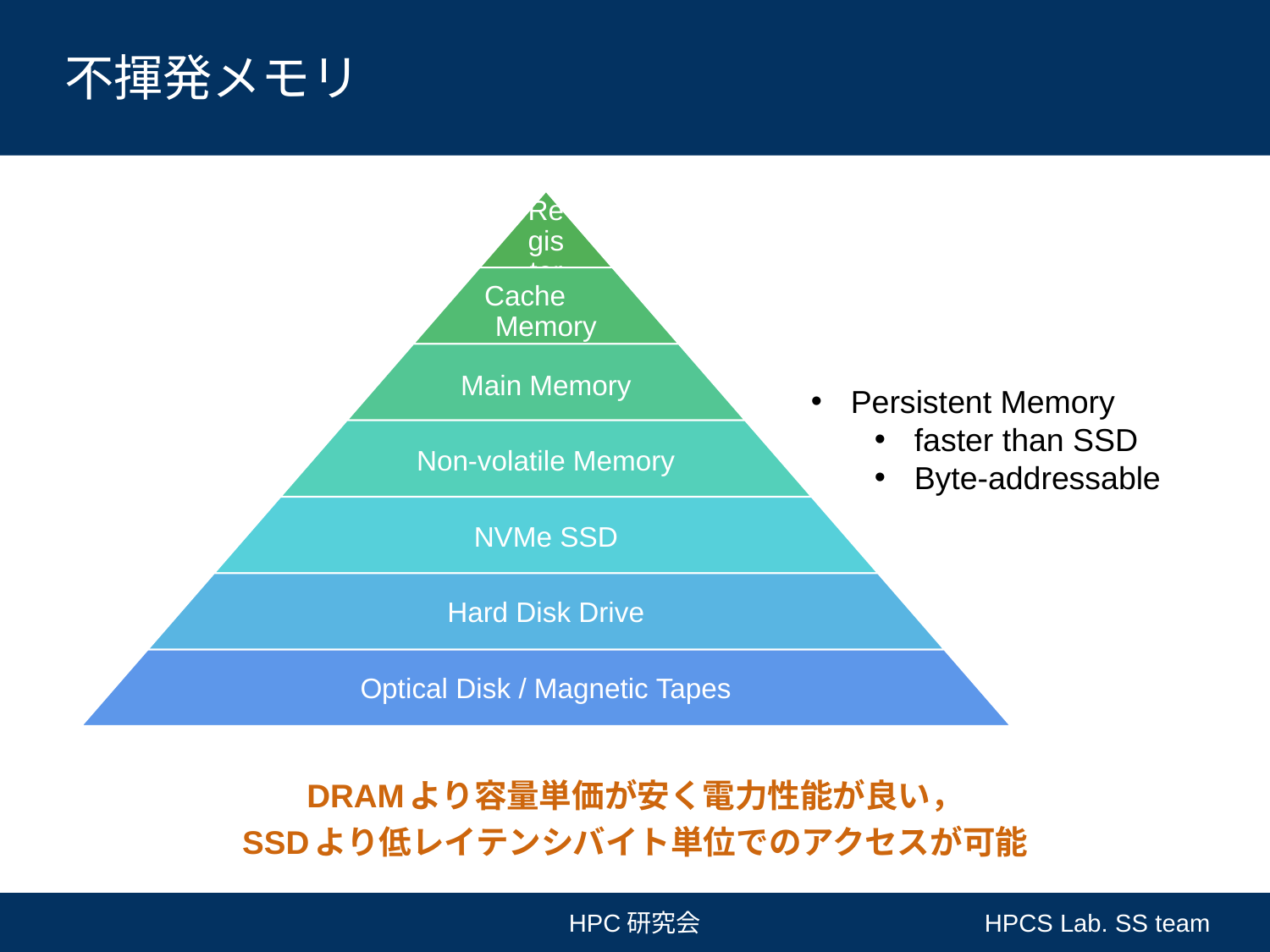

# 不揮発メモリ
Register
Cache　Memory
Main Memory
Non-volatile Memory
NVMe SSD
Hard Disk Drive
Optical Disk / Magnetic Tapes
Persistent Memory
faster than SSD
Byte-addressable

DRAMより容量単価が安く電力性能が良い，
SSDより低レイテンシバイト単位でのアクセスが可能